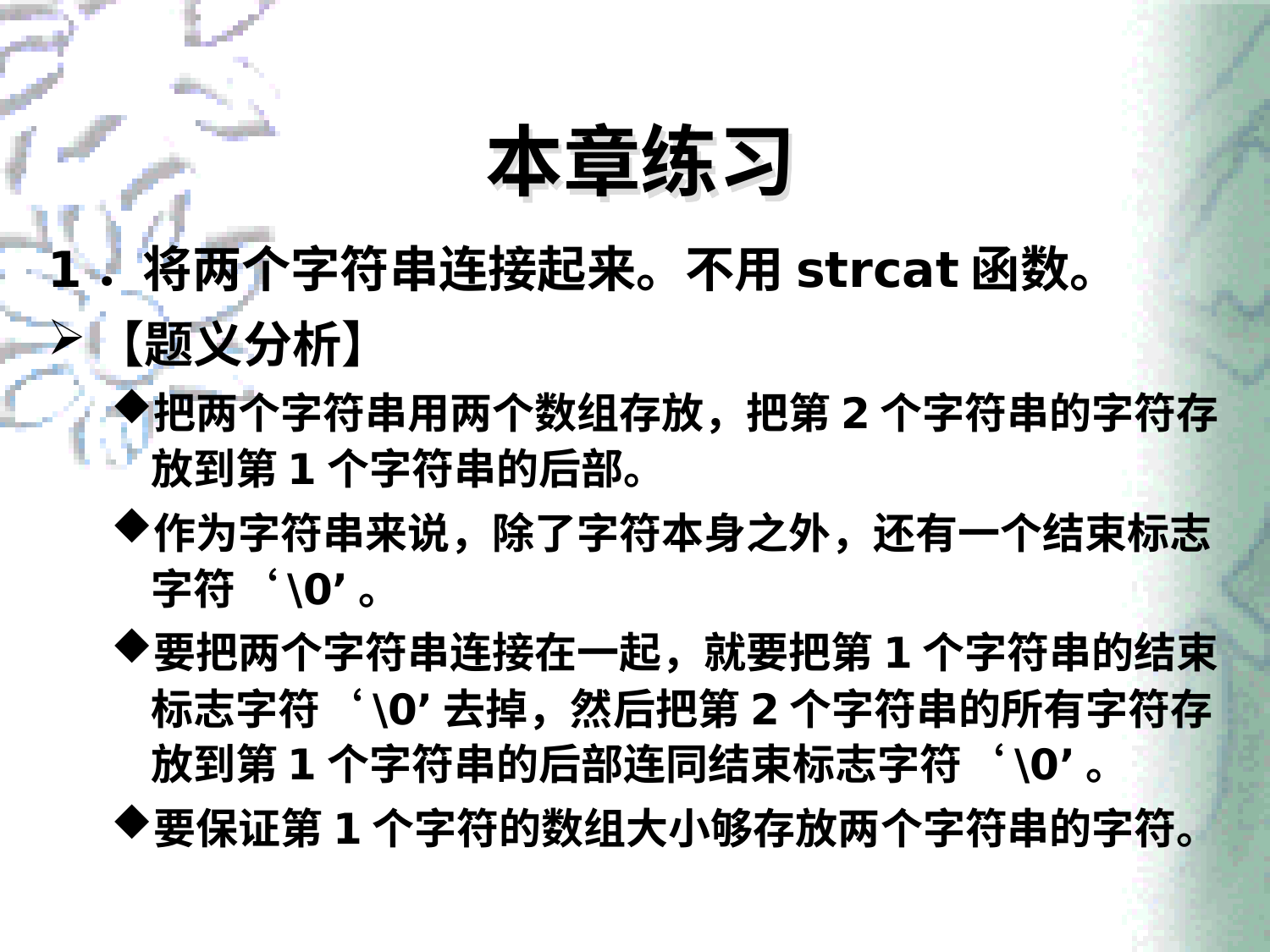

本章练习
1．将两个字符串连接起来。不用strcat函数。
【题义分析】
把两个字符串用两个数组存放，把第2个字符串的字符存放到第1个字符串的后部。
作为字符串来说，除了字符本身之外，还有一个结束标志字符‘\0’。
要把两个字符串连接在一起，就要把第1个字符串的结束标志字符‘\0’去掉，然后把第2个字符串的所有字符存放到第1个字符串的后部连同结束标志字符‘\0’。
要保证第1个字符的数组大小够存放两个字符串的字符。